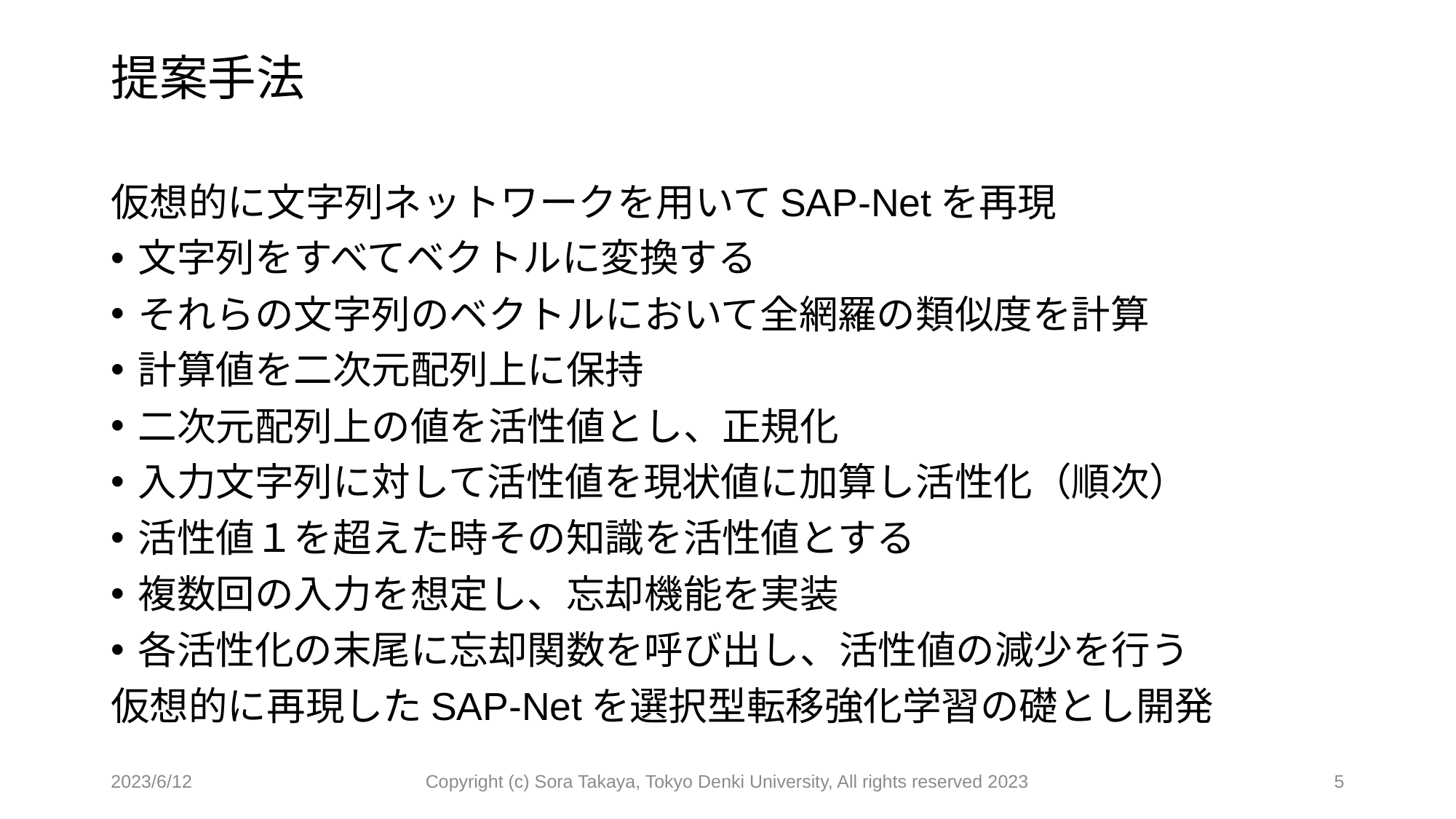

# 提案手法

仮想的に文字列ネットワークを用いてSAP-Netを再現
文字列をすべてベクトルに変換する
それらの文字列のベクトルにおいて全網羅の類似度を計算
計算値を二次元配列上に保持
二次元配列上の値を活性値とし、正規化
入力文字列に対して活性値を現状値に加算し活性化（順次）
活性値１を超えた時その知識を活性値とする
複数回の入力を想定し、忘却機能を実装
各活性化の末尾に忘却関数を呼び出し、活性値の減少を行う
仮想的に再現したSAP-Netを選択型転移強化学習の礎とし開発

Copyright (c) Sora Takaya, Tokyo Denki University, All rights reserved 2023
2023/6/12
5